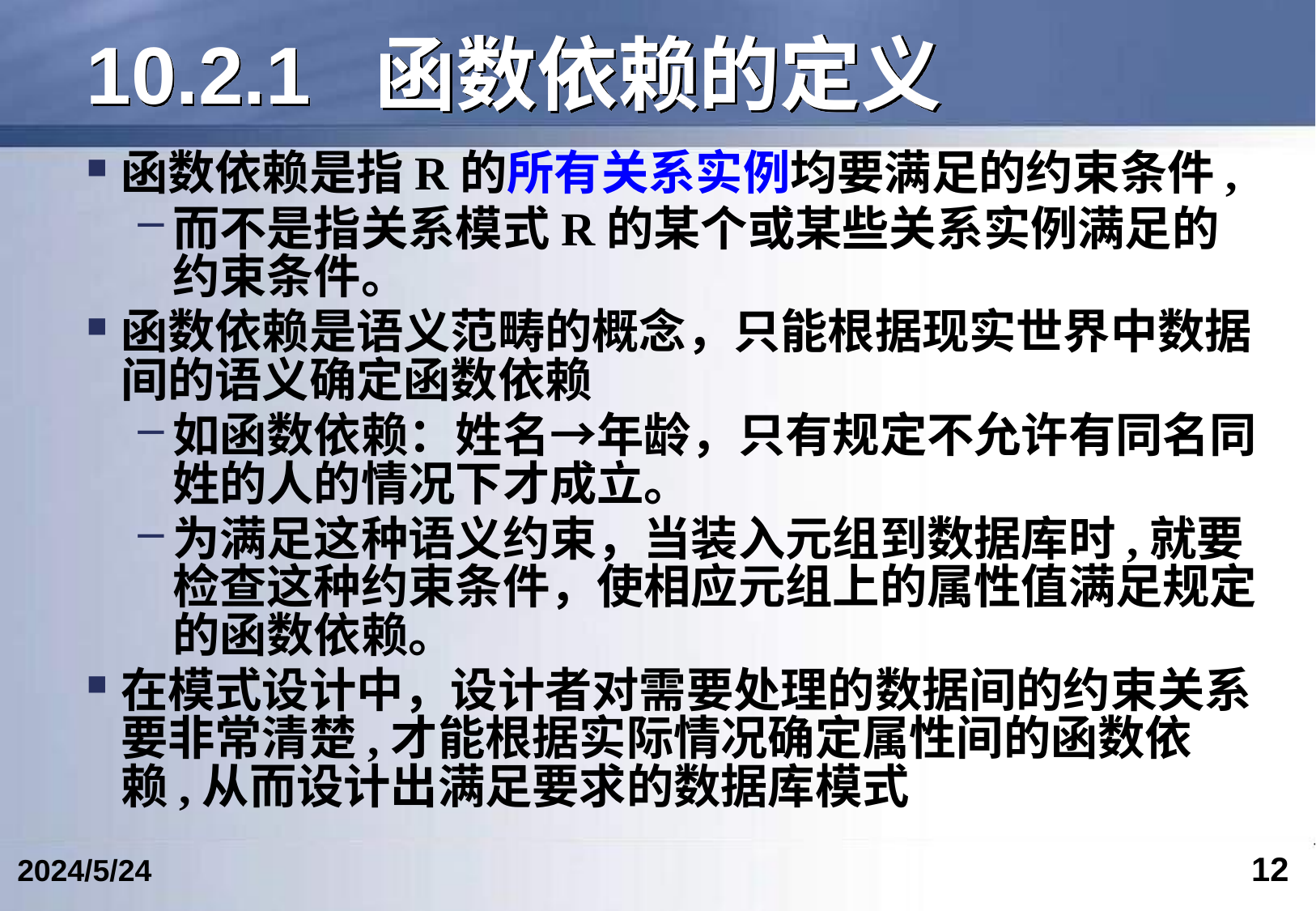

# 10.2.1  函数依赖的定义
函数依赖是指R的所有关系实例均要满足的约束条件,
而不是指关系模式R的某个或某些关系实例满足的约束条件。
函数依赖是语义范畴的概念，只能根据现实世界中数据间的语义确定函数依赖
如函数依赖：姓名→年龄，只有规定不允许有同名同姓的人的情况下才成立。
为满足这种语义约束，当装入元组到数据库时,就要检查这种约束条件，使相应元组上的属性值满足规定的函数依赖。
在模式设计中，设计者对需要处理的数据间的约束关系要非常清楚,才能根据实际情况确定属性间的函数依赖,从而设计出满足要求的数据库模式
12
2024/5/24